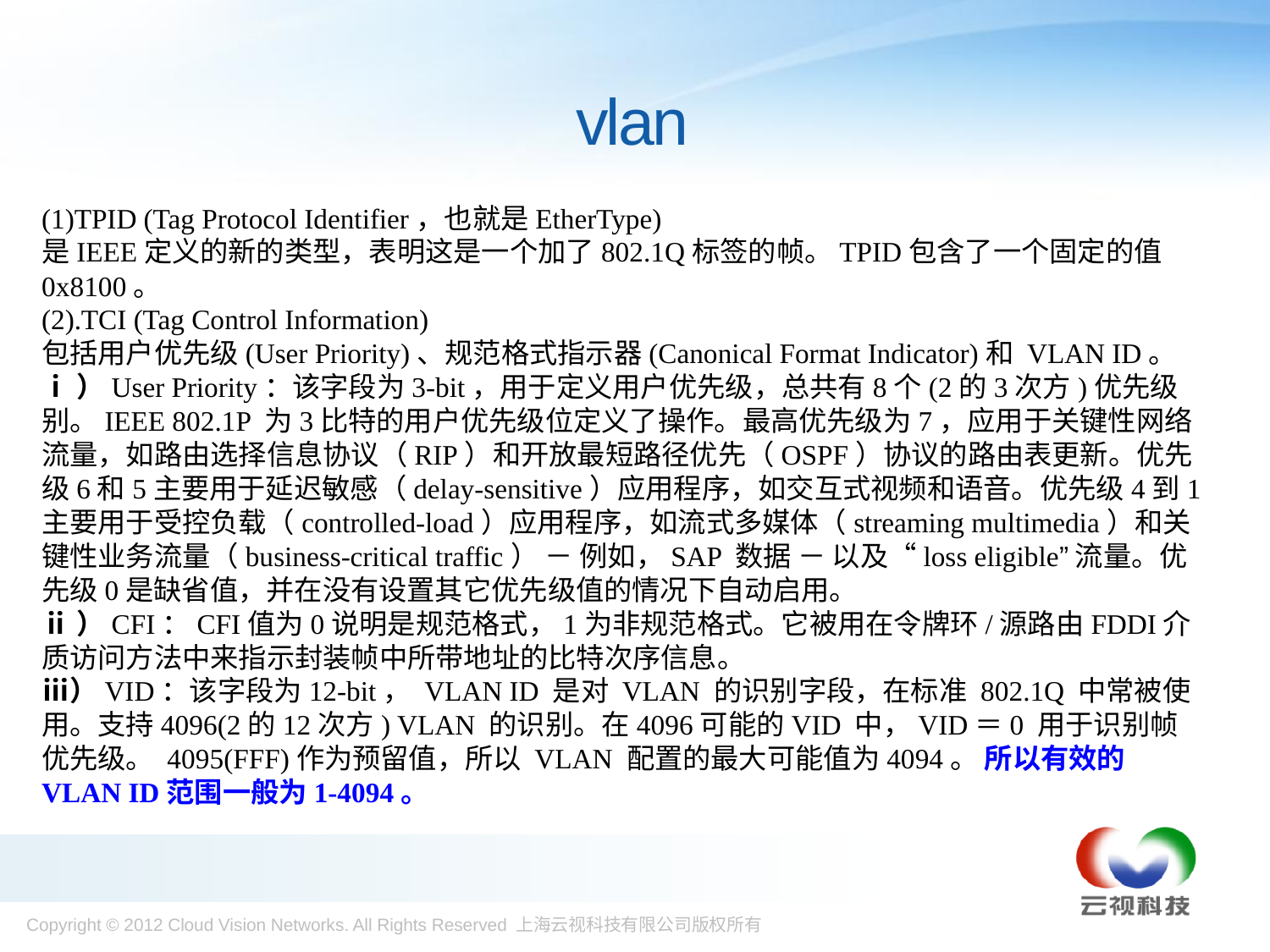

# vlan
(1)TPID (Tag Protocol Identifier，也就是EtherType)
是IEEE定义的新的类型，表明这是一个加了802.1Q标签的帧。TPID包含了一个固定的值0x8100。
(2).TCI (Tag Control Information)
包括用户优先级(User Priority)、规范格式指示器(Canonical Format Indicator)和 VLAN ID。
ⅰ）User Priority：该字段为3-bit，用于定义用户优先级，总共有8个(2的3次方)优先级别。IEEE 802.1P 为3比特的用户优先级位定义了操作。最高优先级为7，应用于关键性网络流量，如路由选择信息协议（RIP）和开放最短路径优先（OSPF）协议的路由表更新。优先级6和5主要用于延迟敏感（delay-sensitive）应用程序，如交互式视频和语音。优先级4到1主要用于受控负载（controlled-load）应用程序，如流式多媒体（streaming multimedia）和关键性业务流量（business-critical traffic） － 例如，SAP 数据 － 以及“loss eligible”流量。优先级0是缺省值，并在没有设置其它优先级值的情况下自动启用。
ⅱ）CFI：CFI值为0说明是规范格式，1为非规范格式。它被用在令牌环/源路由FDDI介质访问方法中来指示封装帧中所带地址的比特次序信息。
ⅲ）VID：该字段为12-bit， VLAN ID 是对 VLAN 的识别字段，在标准 802.1Q 中常被使用。支持4096(2的12次方) VLAN 的识别。在4096可能的VID 中，VID＝0 用于识别帧优先级。 4095(FFF)作为预留值，所以 VLAN 配置的最大可能值为4094。 所以有效的VLAN ID范围一般为1-4094。